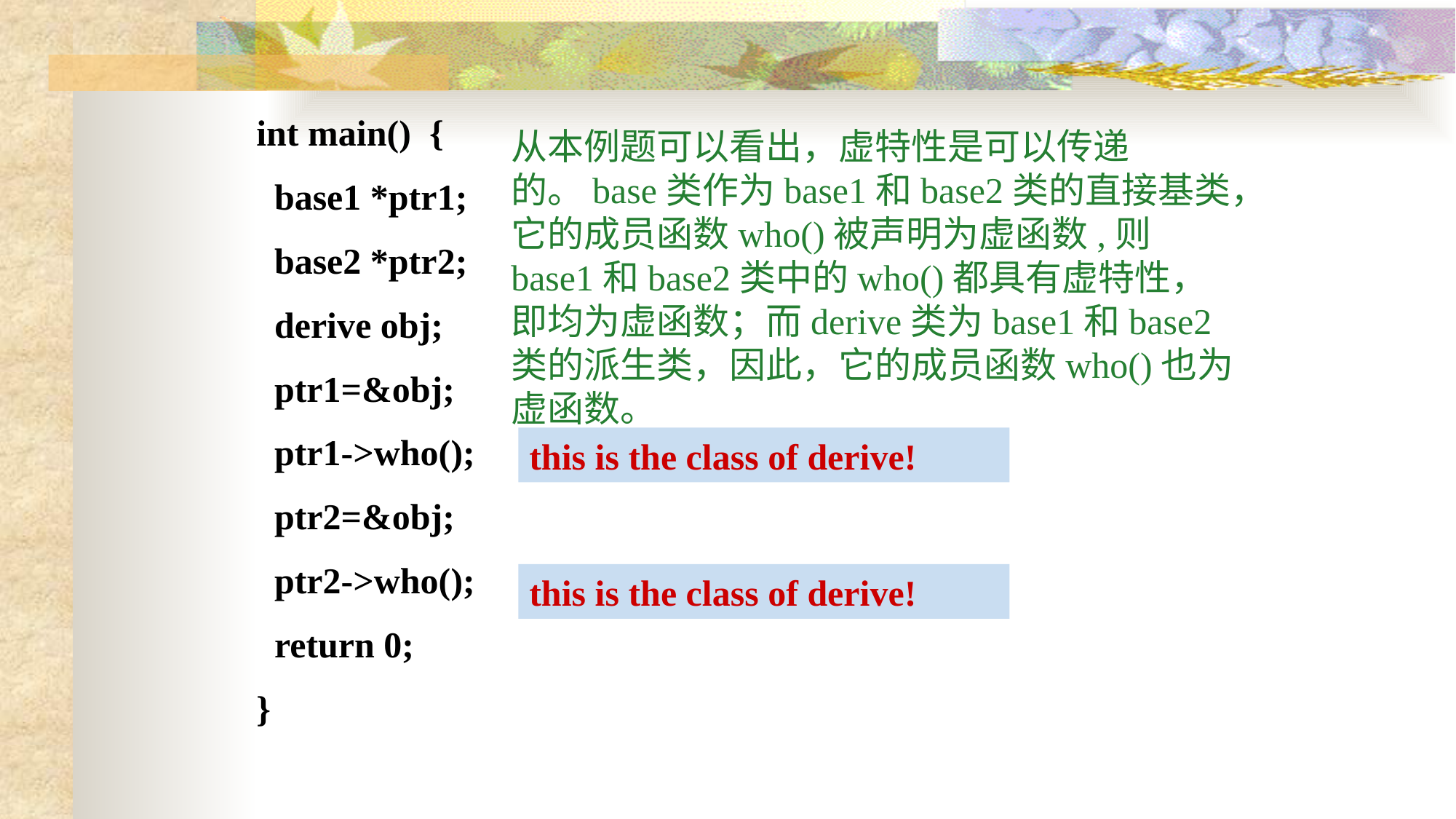

int main()  {
  base1 *ptr1;
  base2 *ptr2;
  derive obj;
  ptr1=&obj;
  ptr1->who();
  ptr2=&obj;
  ptr2->who();
  return 0;
}
从本例题可以看出，虚特性是可以传递的。base类作为base1和base2类的直接基类，它的成员函数who()被声明为虚函数,则base1和base2类中的who()都具有虚特性，即均为虚函数；而derive类为base1和base2类的派生类，因此，它的成员函数who()也为虚函数。
this is the class of derive!
this is the class of derive!